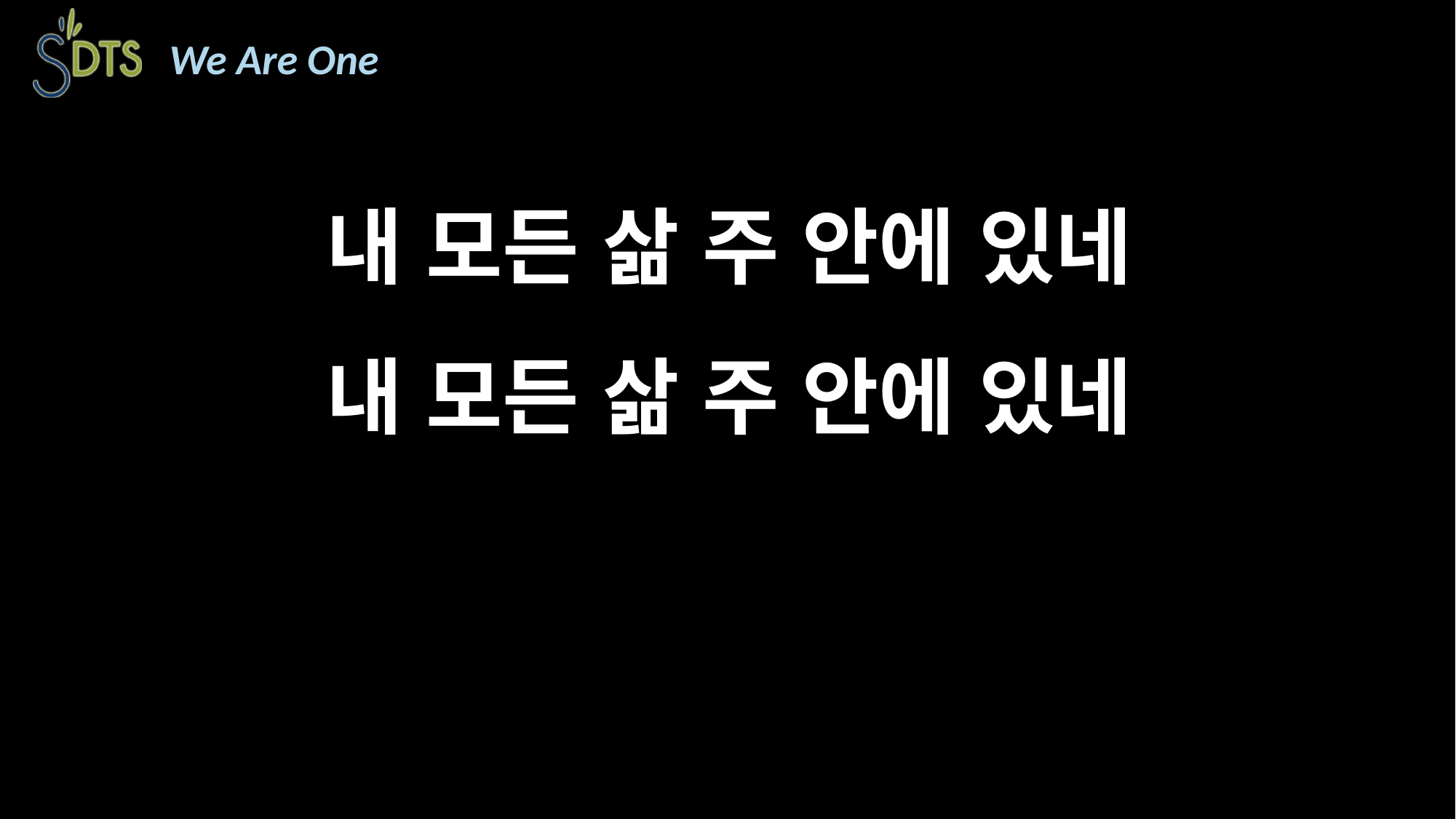

내 모든 삶 주 안에 있네
내 모든 삶 주 안에 있네